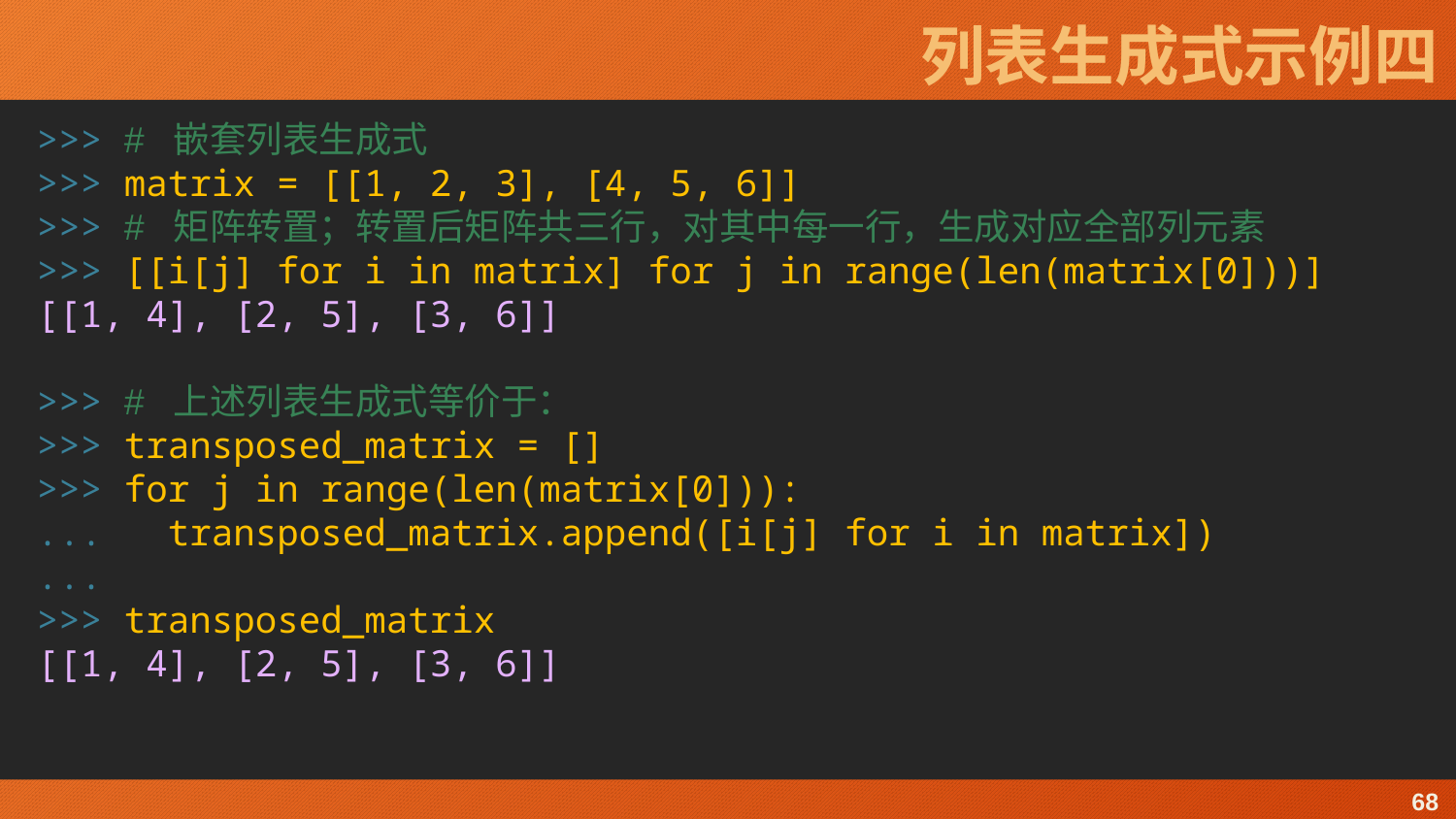

# 列表生成式示例四
>>> #  嵌套列表生成式
>>> matrix = [[1, 2, 3], [4, 5, 6]]
>>> #  矩阵转置；转置后矩阵共三行，对其中每一行，生成对应全部列元素
>>> [[i[j] for i in matrix] for j in range(len(matrix[0]))]
[[1, 4], [2, 5], [3, 6]]

>>> #  上述列表生成式等价于：
>>> transposed_matrix = []
>>> for j in range(len(matrix[0])):
...   transposed_matrix.append([i[j] for i in matrix])
...
>>> transposed_matrix
[[1, 4], [2, 5], [3, 6]]
68